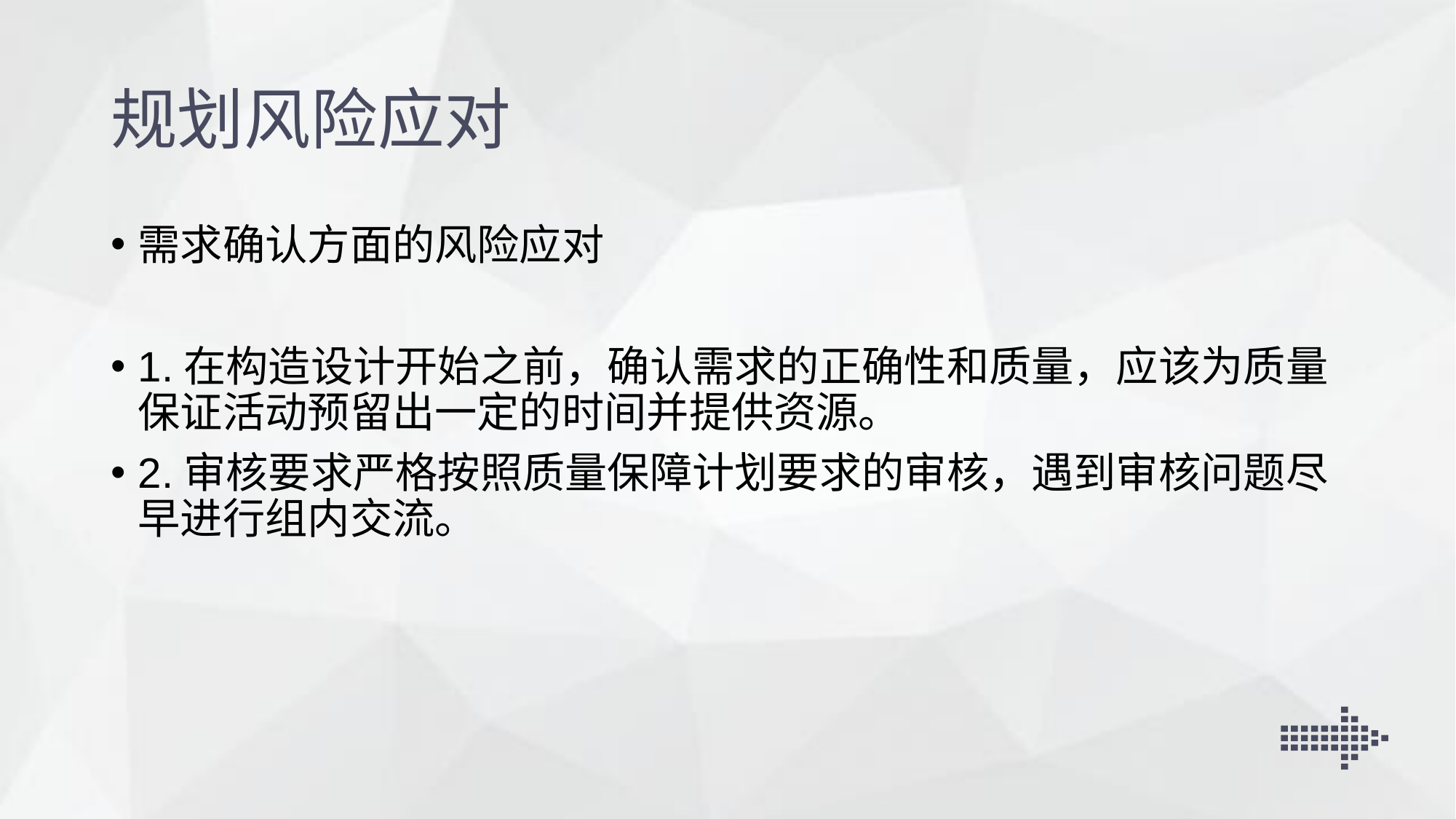

规划风险应对
需求确认方面的风险应对

1.在构造设计开始之前，确认需求的正确性和质量，应该为质量保证活动预留出一定的时间并提供资源。
2.审核要求严格按照质量保障计划要求的审核，遇到审核问题尽早进行组内交流。